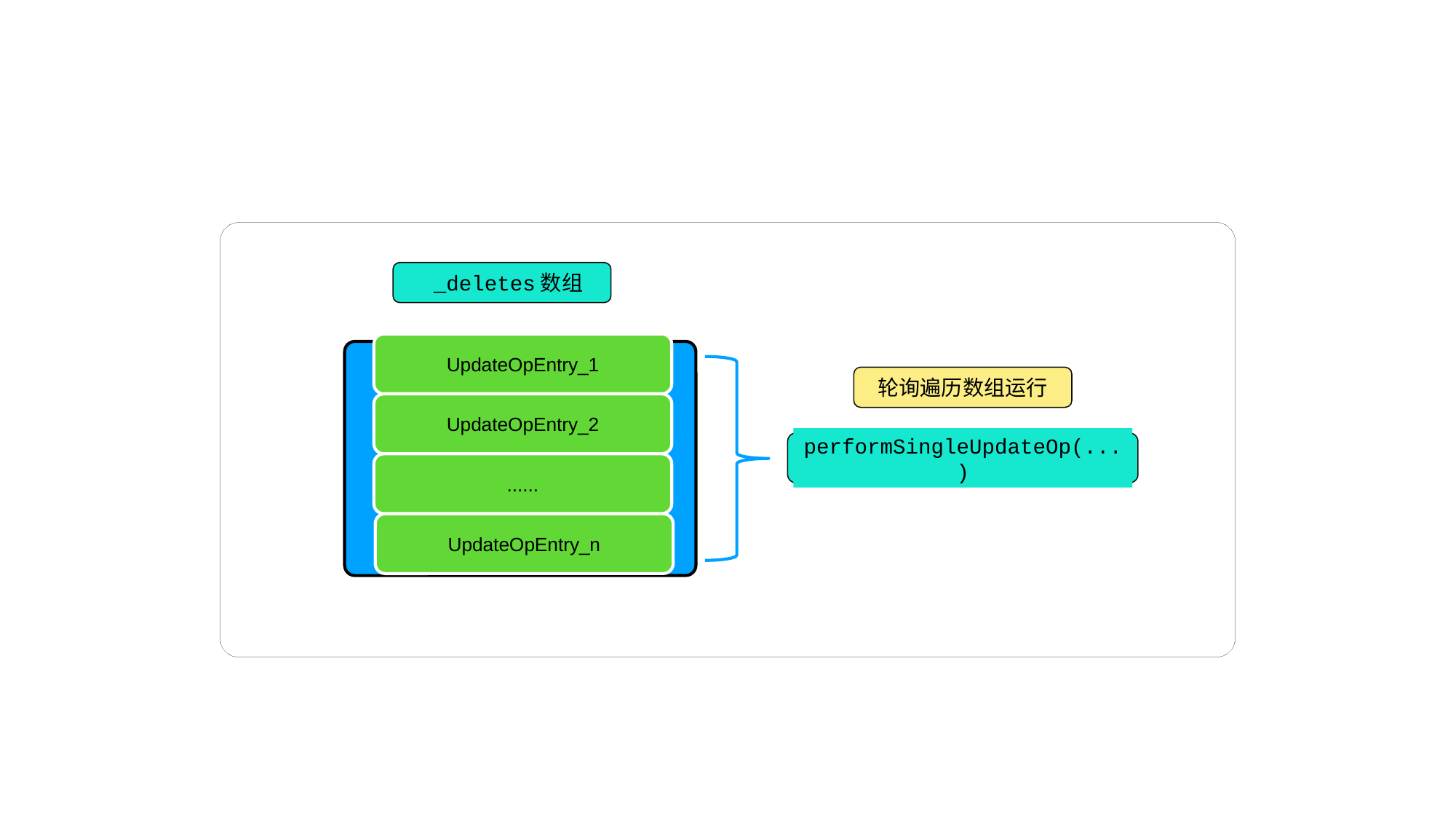

_deletes数组
UpdateOpEntry_1

轮询遍历数组运行
UpdateOpEntry_2

performSingleUpdateOp(...)
......
UpdateOpEntry_n